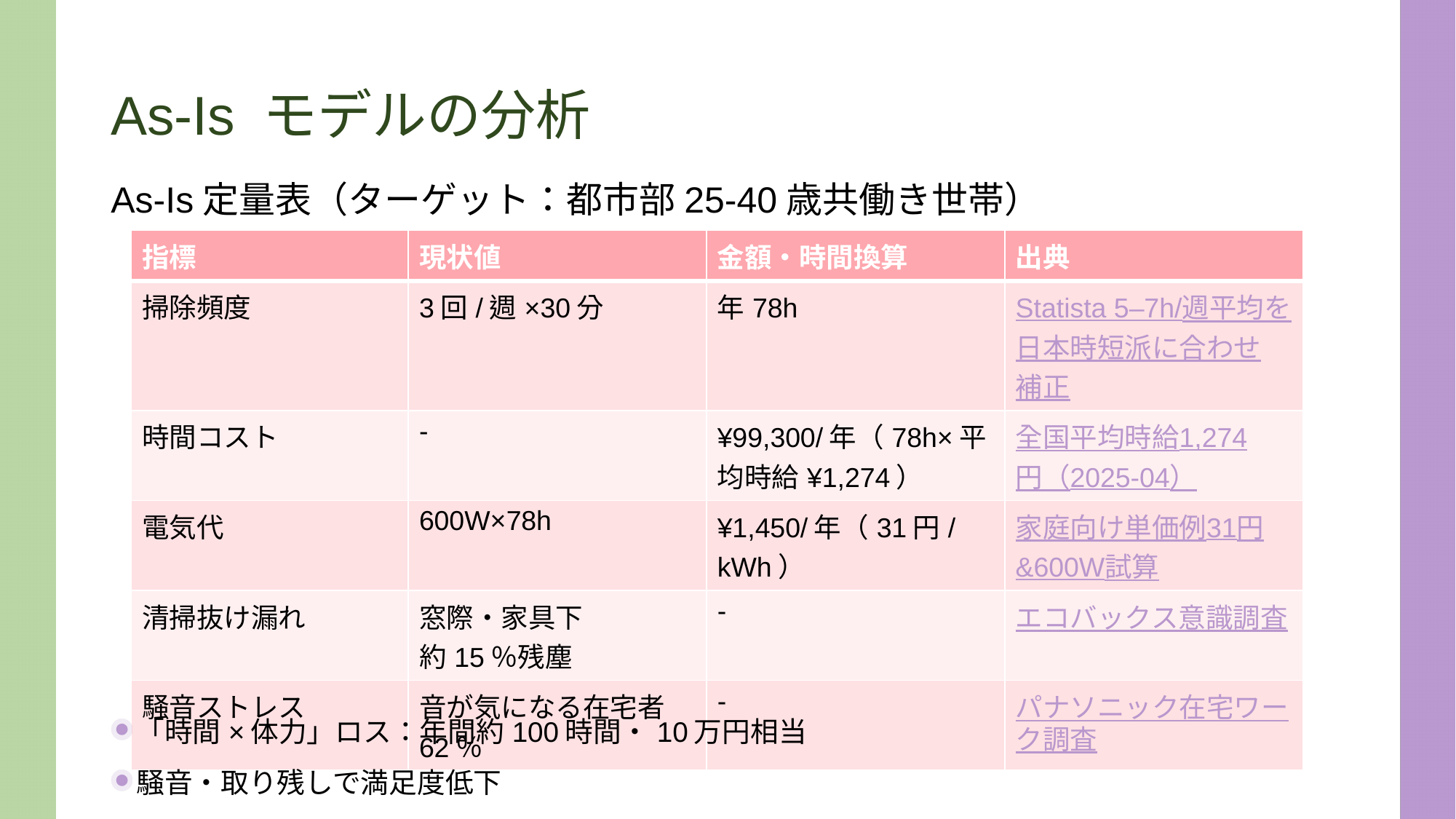

# As-Is モデルの分析
As-Is定量表（ターゲット：都市部25-40歳共働き世帯）
| 指標 | 現状値 | 金額・時間換算 | 出典 |
| --- | --- | --- | --- |
| 掃除頻度 | 3回/週×30分 | 年78h | Statista 5–7h/週平均を日本時短派に合わせ補正 |
| 時間コスト | - | ¥99,300/年（78h×平均時給¥1,274） | 全国平均時給1,274円（2025-04） |
| 電気代 | 600W×78h | ¥1,450/年（31円/kWh） | 家庭向け単価例31円&600W試算 |
| 清掃抜け漏れ | 窓際・家具下 約15％残塵 | - | エコバックス意識調査 |
| 騒音ストレス | 音が気になる在宅者62％ | - | パナソニック在宅ワーク調査 |
「時間×体力」ロス：年間約100時間・10万円相当
騒音・取り残しで満足度低下